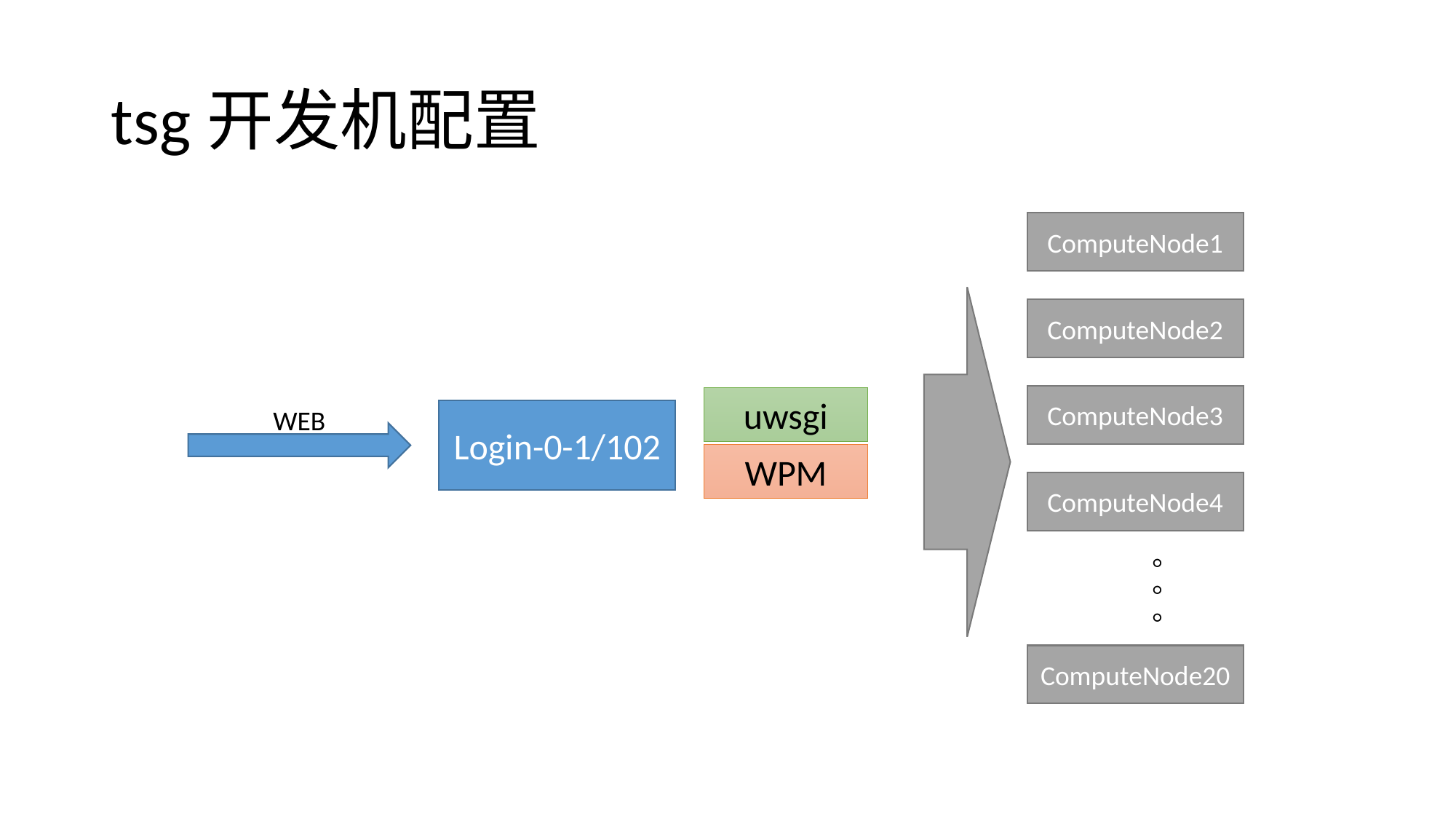

# tsg开发机配置
ComputeNode1

ComputeNode2
ComputeNode3
uwsgi
WEB
Login-0-1/102

WPM
ComputeNode4
。。。
ComputeNode20